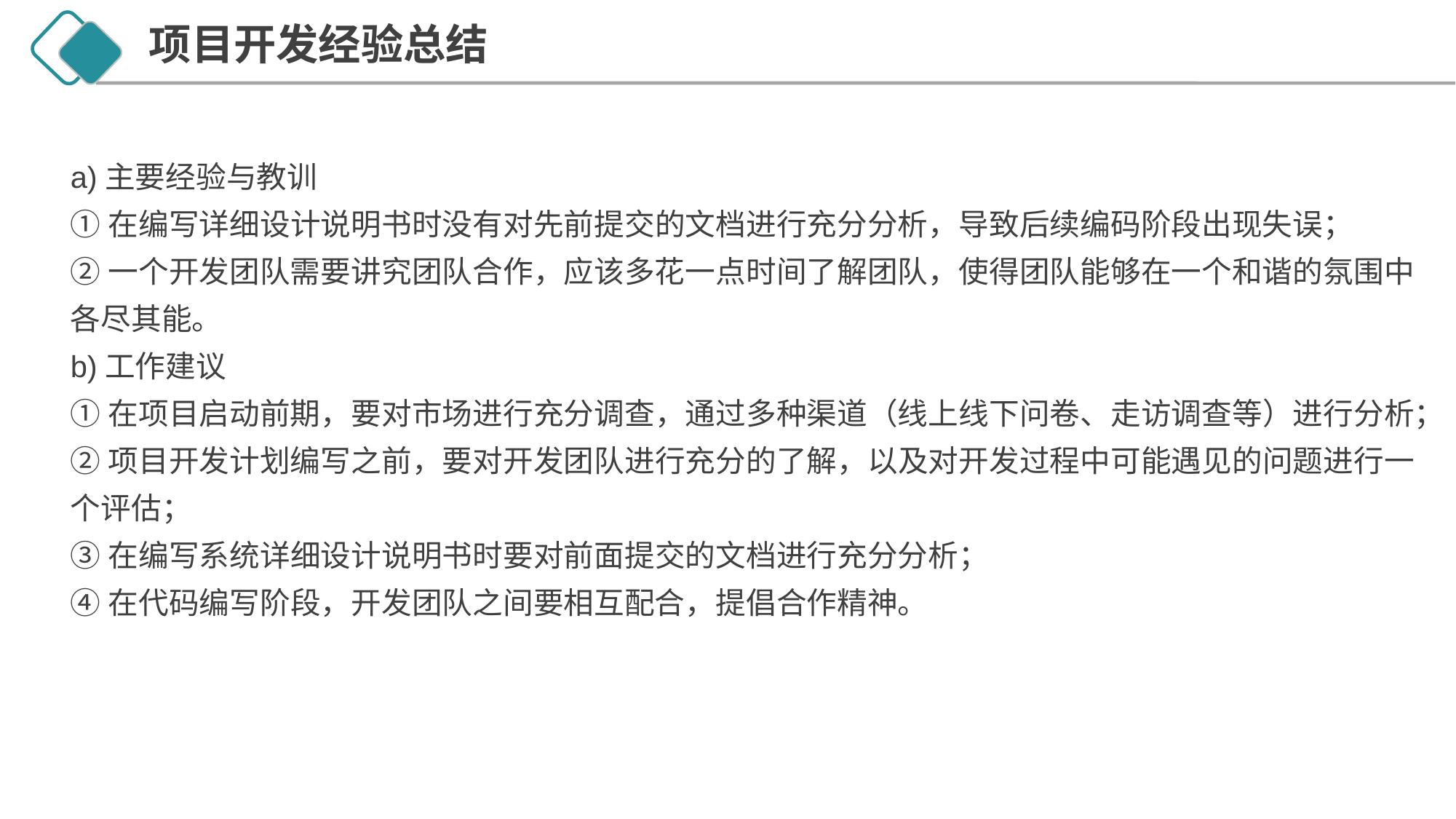

项目开发经验总结
a)主要经验与教训
①在编写详细设计说明书时没有对先前提交的文档进行充分分析，导致后续编码阶段出现失误；
②一个开发团队需要讲究团队合作，应该多花一点时间了解团队，使得团队能够在一个和谐的氛围中各尽其能。
b)工作建议
①在项目启动前期，要对市场进行充分调查，通过多种渠道（线上线下问卷、走访调查等）进行分析；
②项目开发计划编写之前，要对开发团队进行充分的了解，以及对开发过程中可能遇见的问题进行一个评估；
③在编写系统详细设计说明书时要对前面提交的文档进行充分分析；
④在代码编写阶段，开发团队之间要相互配合，提倡合作精神。